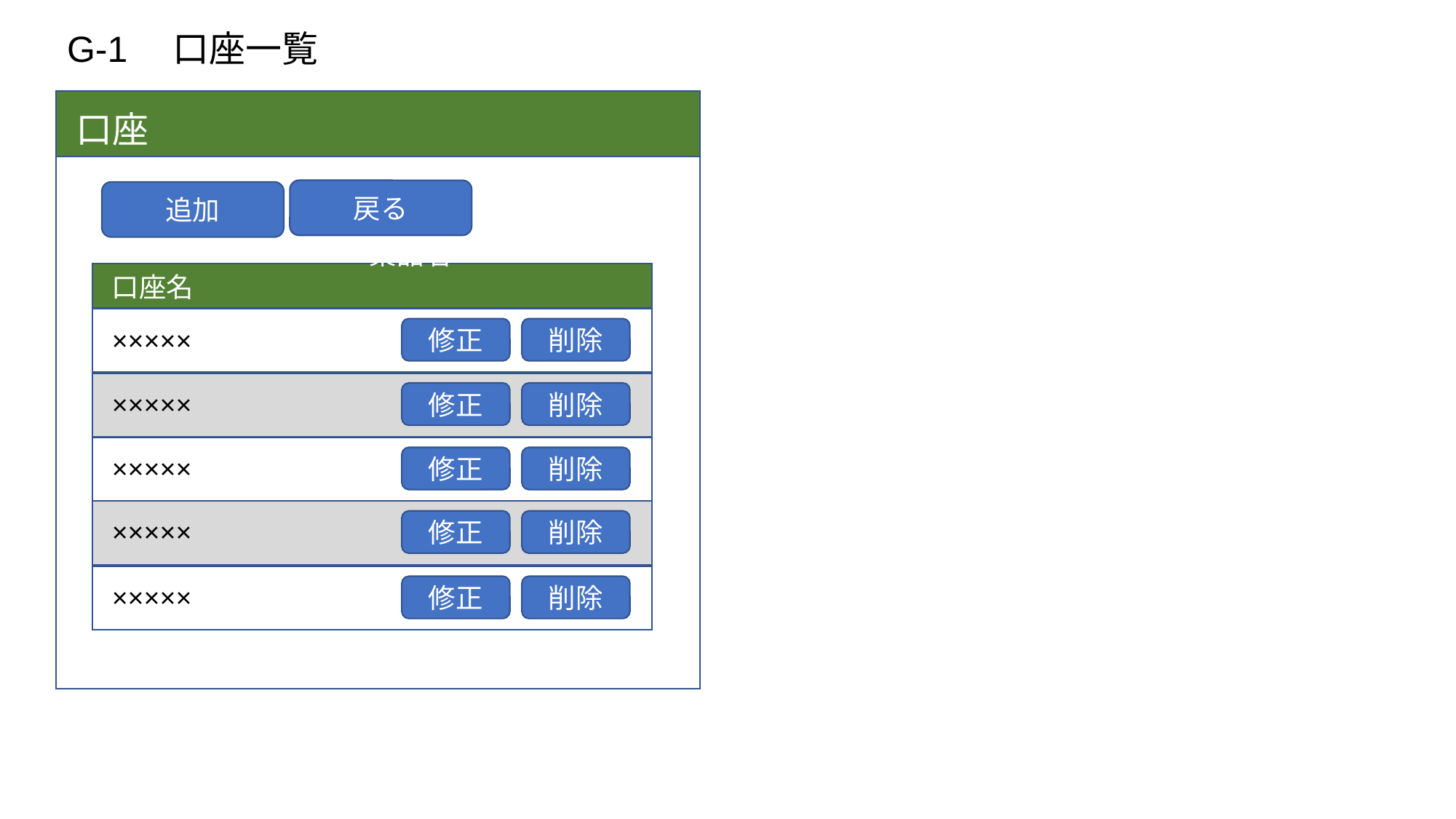

G-1　口座一覧

口座
戻る
追加
薬品名

口座名

×××××
修正
削除

×××××
修正
削除

×××××
修正
削除

×××××
修正
削除

×××××
修正
削除